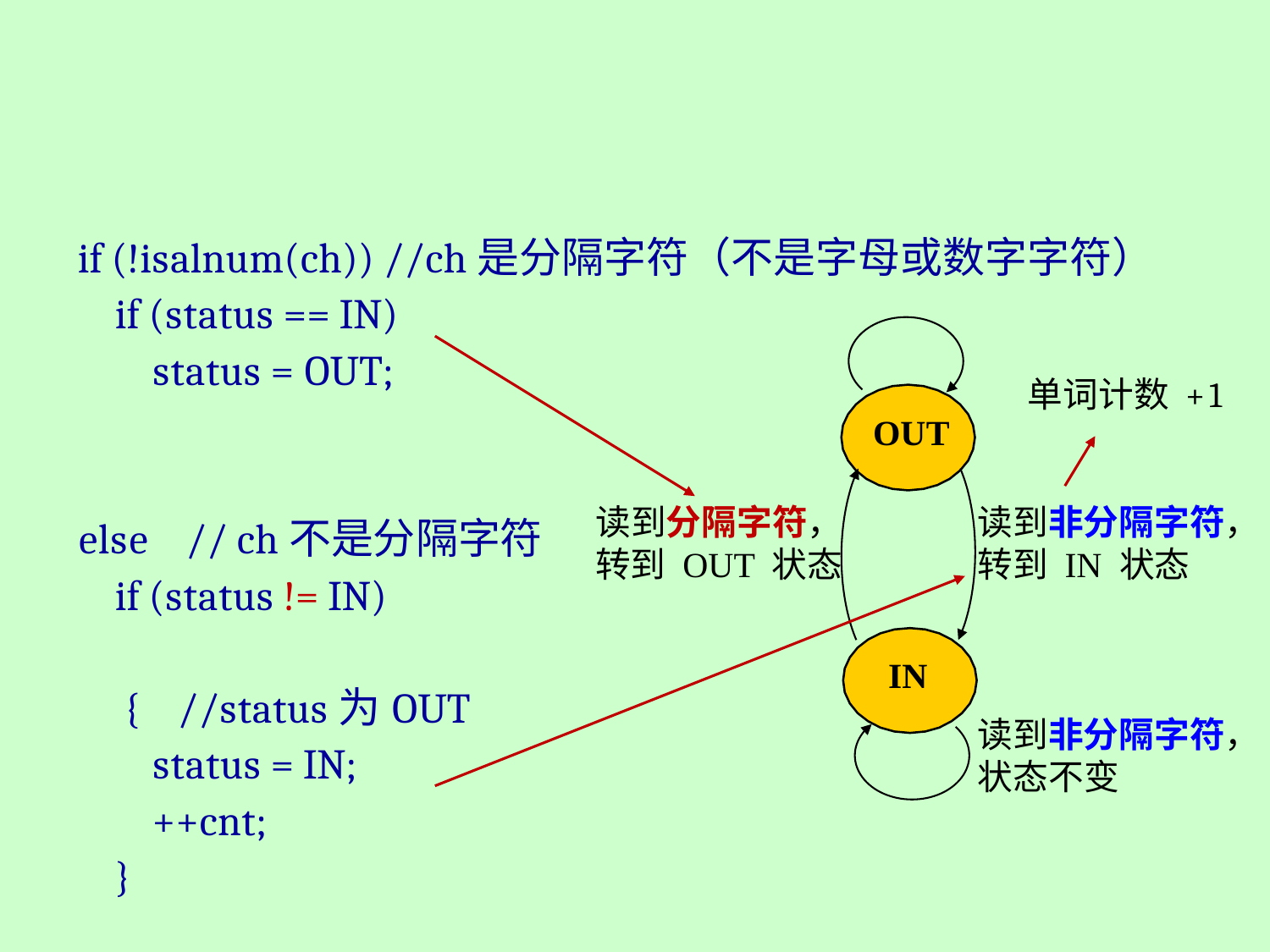

if (!isalnum(ch)) //ch是分隔字符（不是字母或数字字符）
    if (status == IN)
        status = OUT;

else    // ch不是分隔字符
    if (status != IN)

     {    //status为OUT
        status = IN;
        ++cnt;
    }

OUT

IN

单词计数 +1

读到分隔字符，
转到 OUT 状态
读到非分隔字符，转到 IN 状态

读到非分隔字符，
状态不变
115